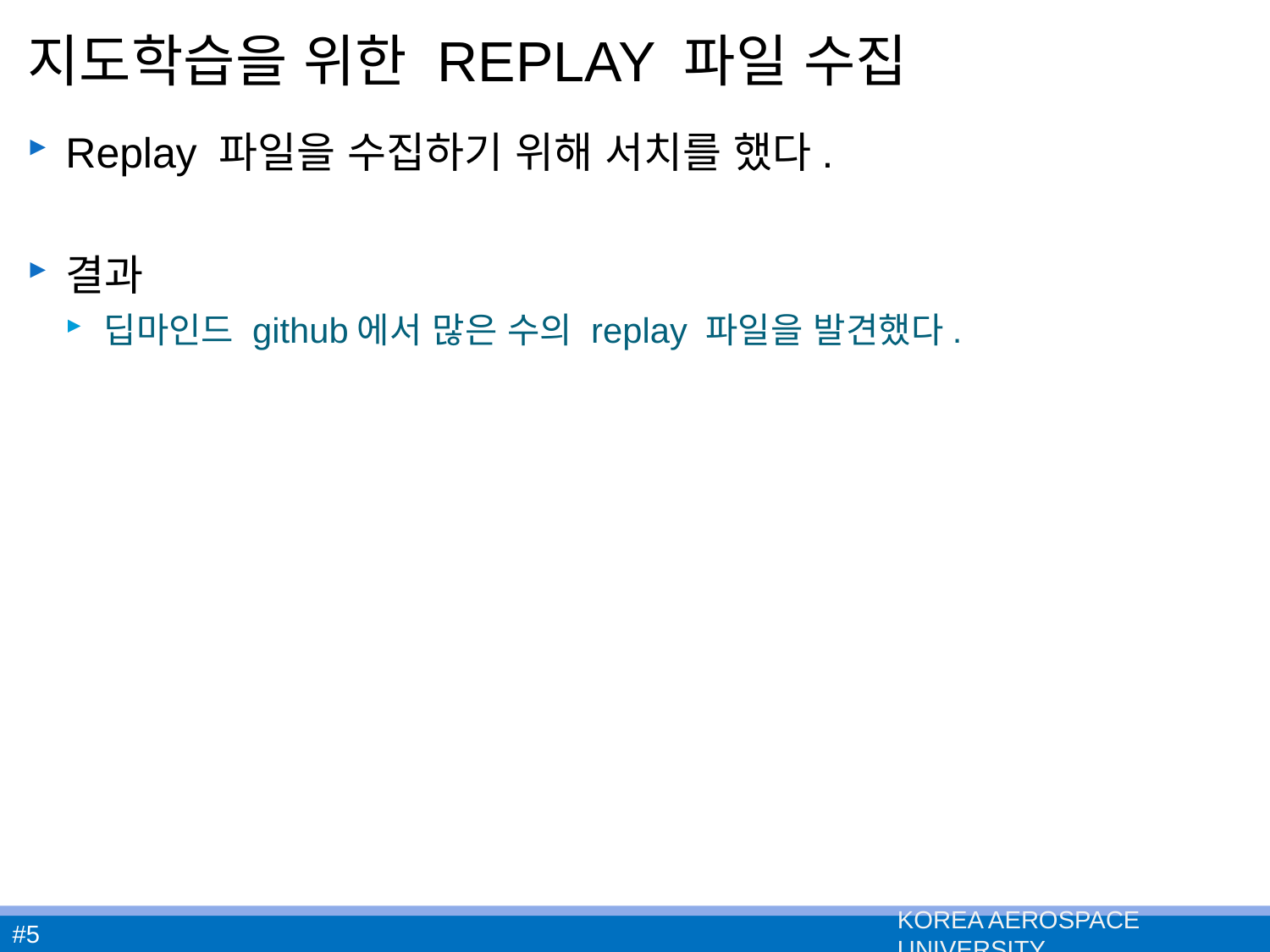

# 지도학습을 위한 REPLAY 파일 수집
Replay 파일을 수집하기 위해 서치를 했다.

결과
딥마인드 github에서 많은 수의 replay 파일을 발견했다.
#5